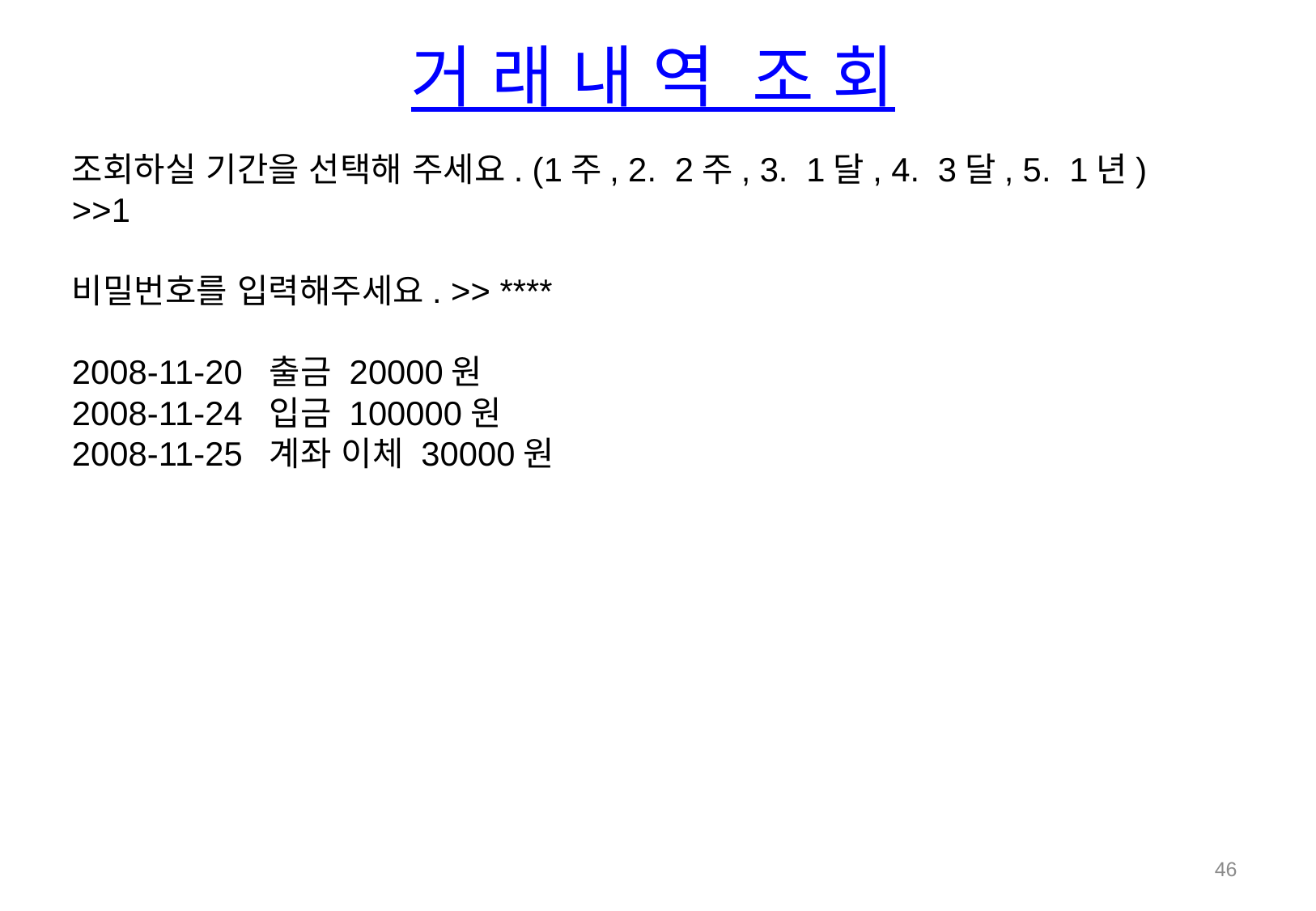

거 래 내 역  조 회
조회하실 기간을 선택해 주세요. (1주, 2.  2주, 3.  1달, 4.  3달, 5.  1년)
>>1

비밀번호를 입력해주세요. >> ****

2008-11-20  출금 20000원
2008-11-24  입금 100000원
2008-11-25  계좌 이체 30000원

46